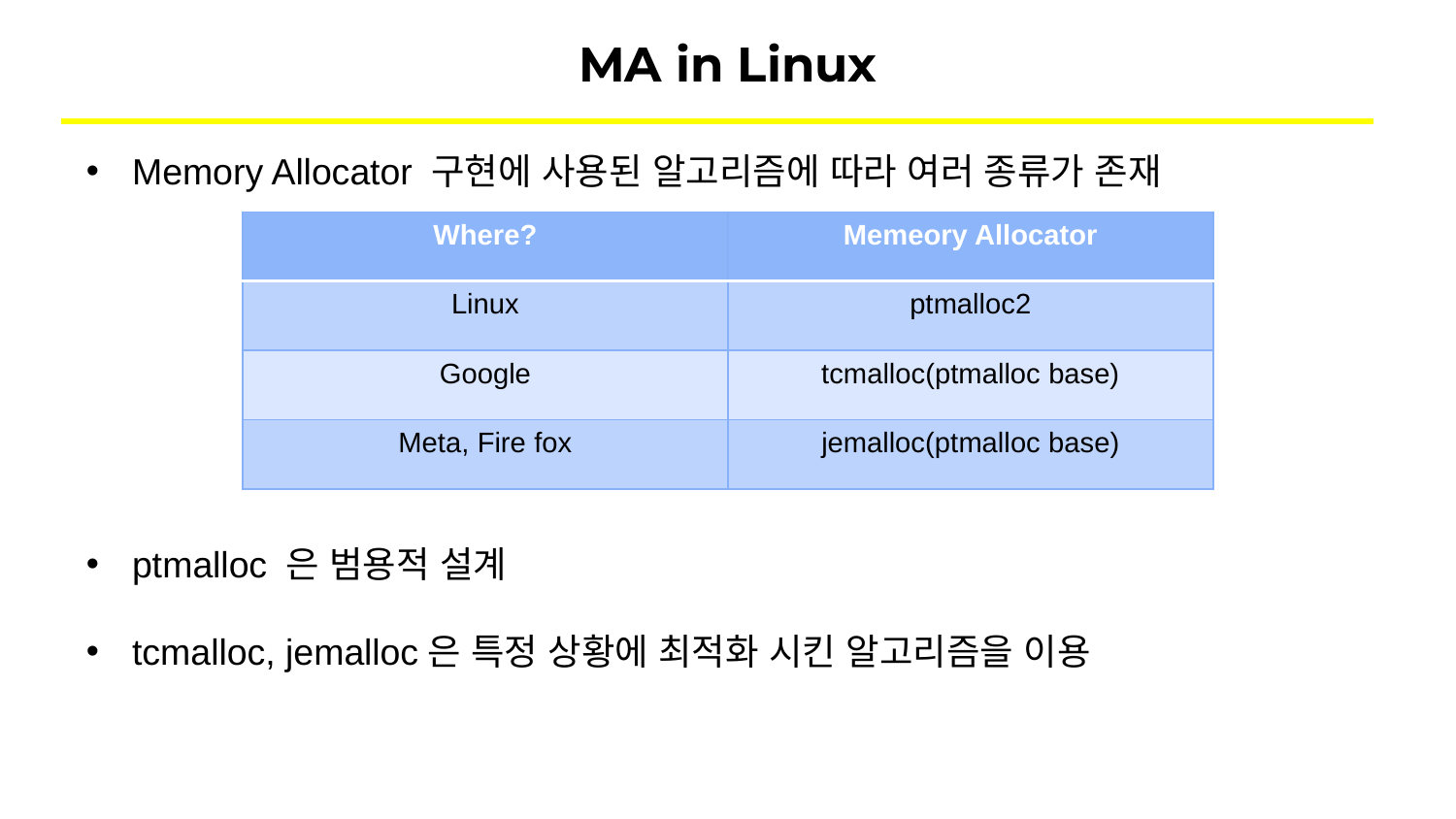

# MA in Linux
Memory Allocator 구현에 사용된 알고리즘에 따라 여러 종류가 존재

ptmalloc 은 범용적 설계

tcmalloc, jemalloc은 특정 상황에 최적화 시킨 알고리즘을 이용
| Where? | Memeory Allocator |
| --- | --- |
| Linux | ptmalloc2 |
| Google | tcmalloc(ptmalloc base) |
| Meta, Fire fox | jemalloc(ptmalloc base) |